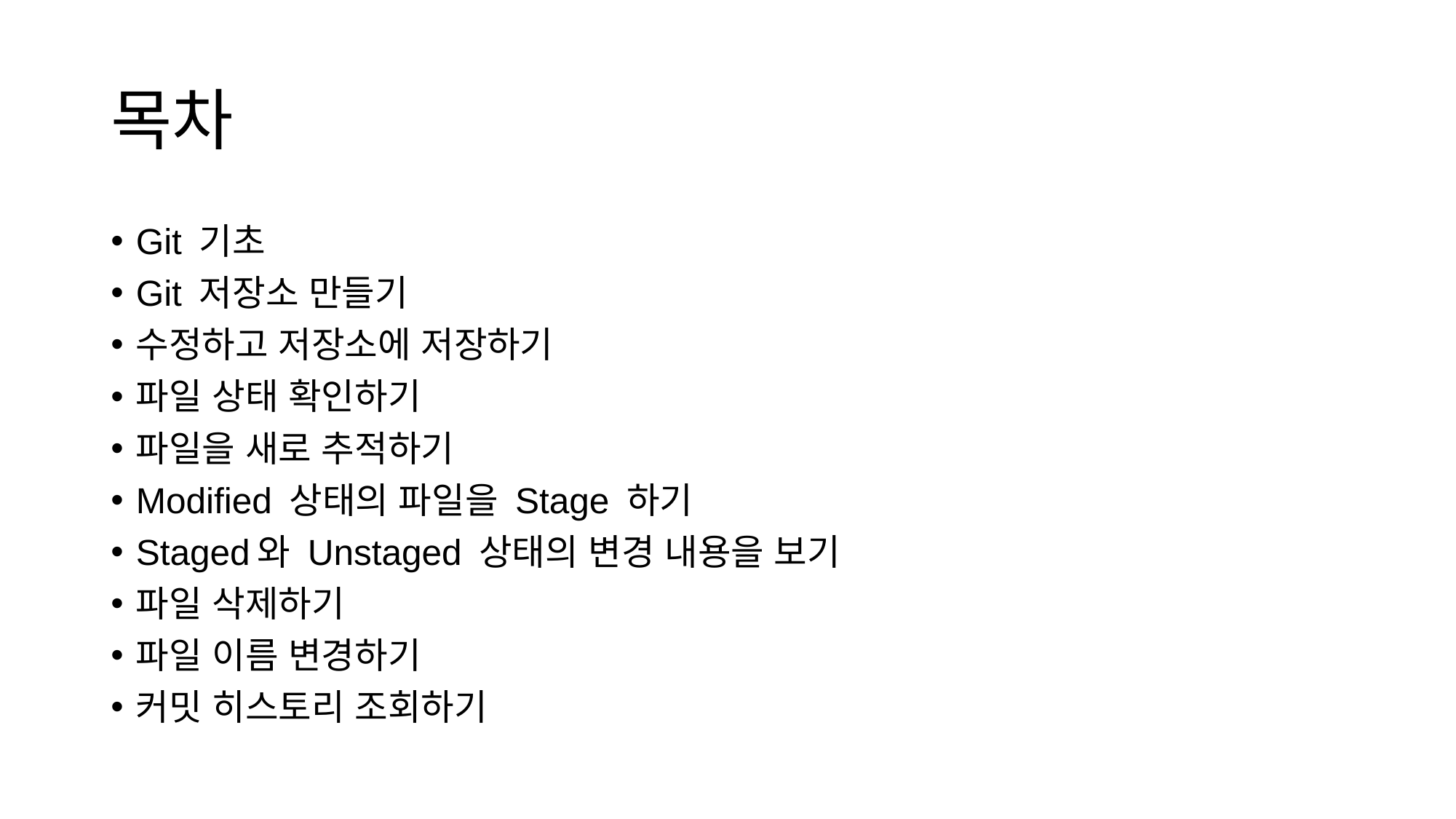

# 목차
Git 기초
Git 저장소 만들기
수정하고 저장소에 저장하기
파일 상태 확인하기
파일을 새로 추적하기
Modified 상태의 파일을 Stage 하기
Staged와 Unstaged 상태의 변경 내용을 보기
파일 삭제하기
파일 이름 변경하기
커밋 히스토리 조회하기